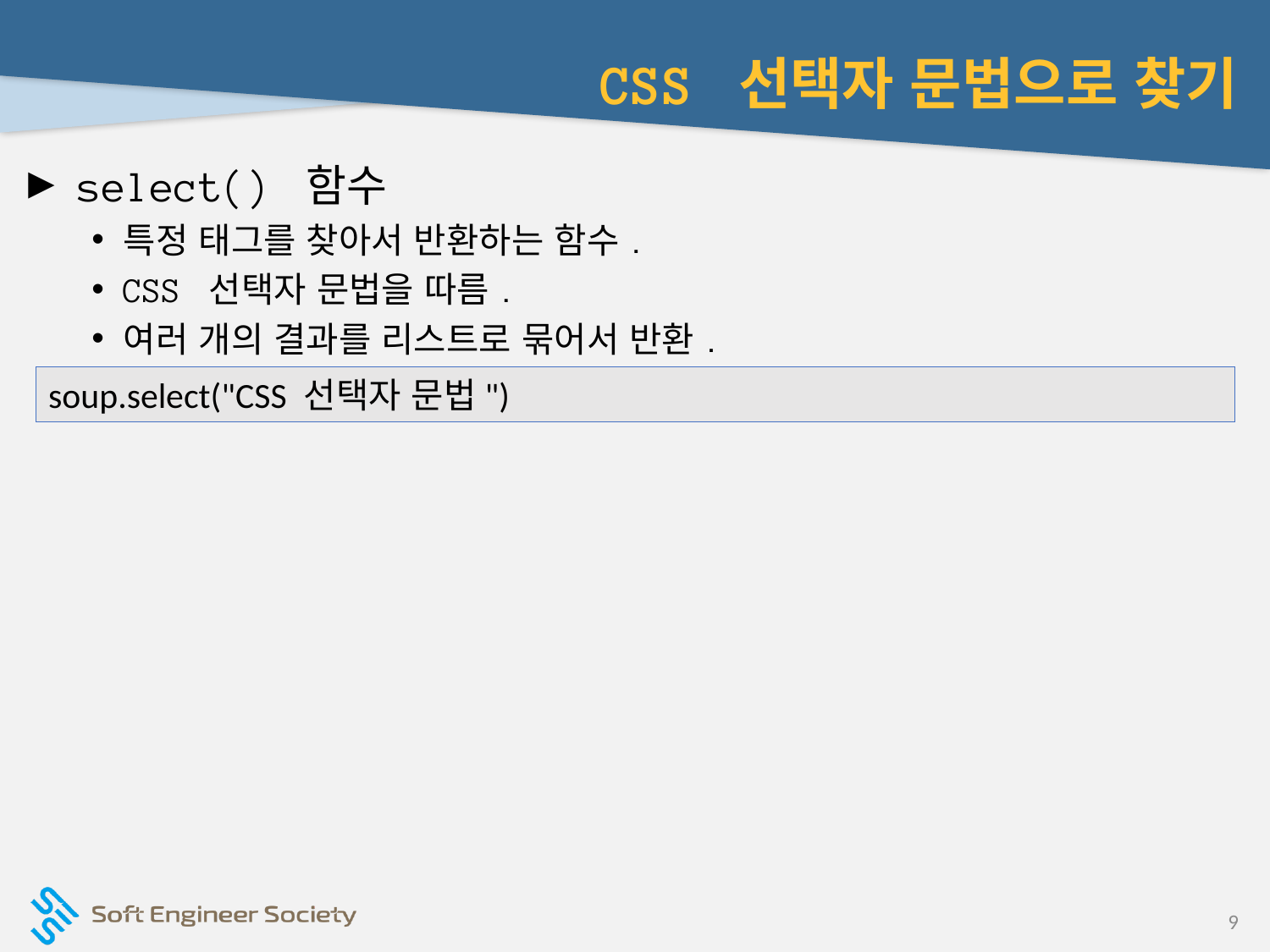

# CSS 선택자 문법으로 찾기
select() 함수
특정 태그를 찾아서 반환하는 함수.
CSS 선택자 문법을 따름.
여러 개의 결과를 리스트로 묶어서 반환.
soup.select("CSS 선택자 문법")
9